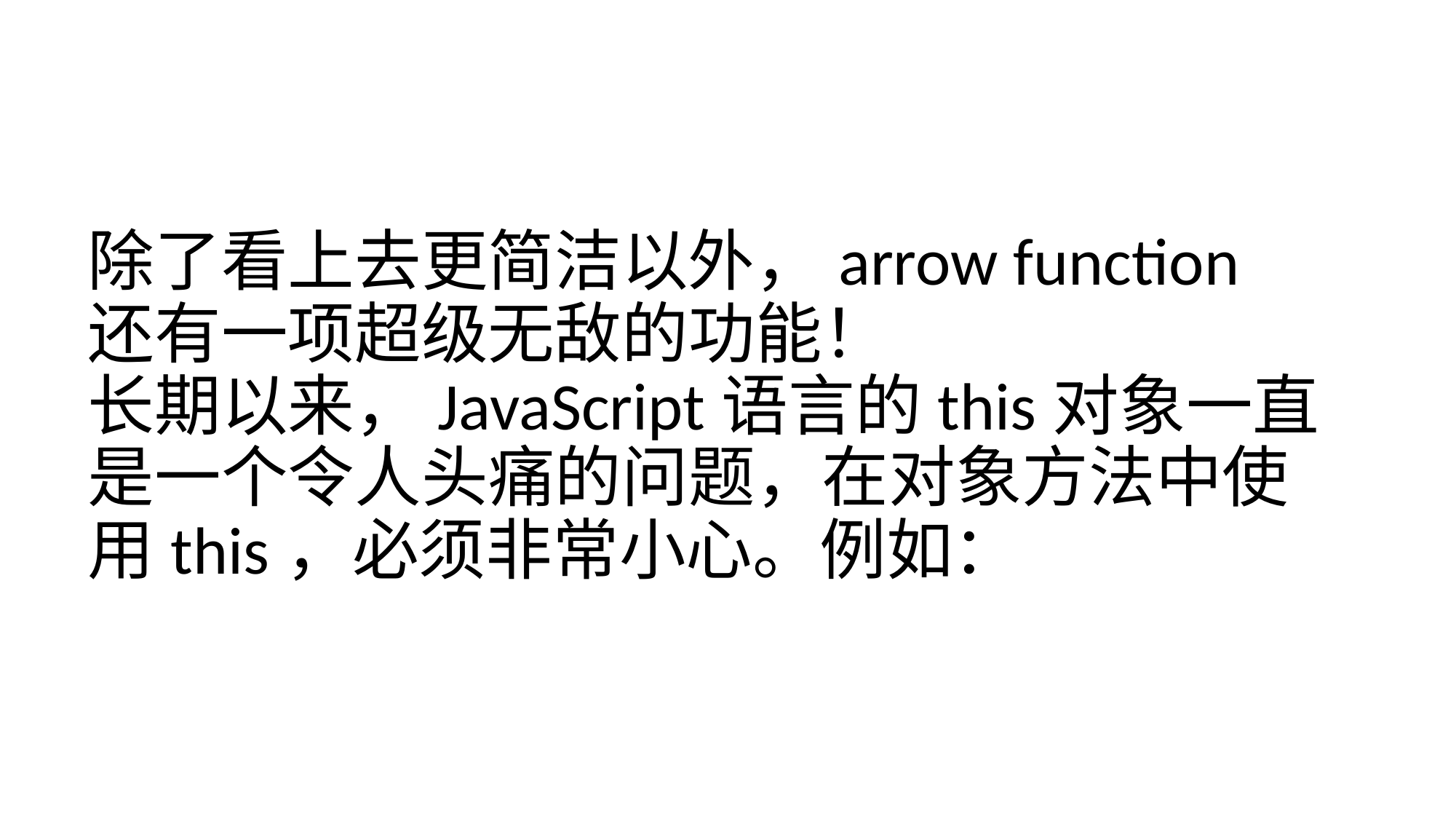

# 除了看上去更简洁以外，arrow function还有一项超级无敌的功能！ 长期以来，JavaScript语言的this对象一直是一个令人头痛的问题，在对象方法中使用this，必须非常小心。例如：